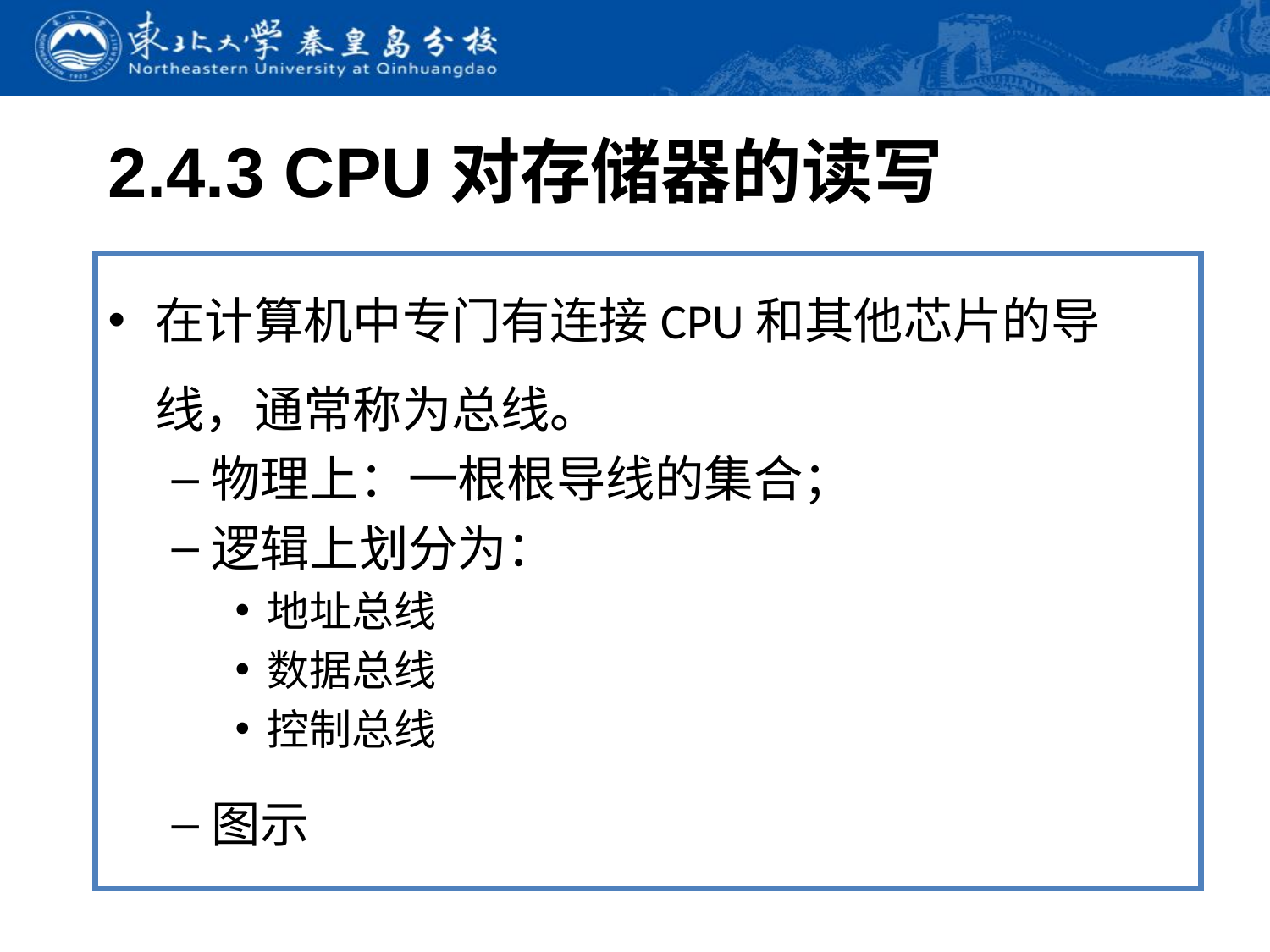

2.4.3 CPU对存储器的读写
在计算机中专门有连接CPU和其他芯片的导线，通常称为总线。
物理上：一根根导线的集合；
逻辑上划分为：
地址总线
数据总线
控制总线
图示